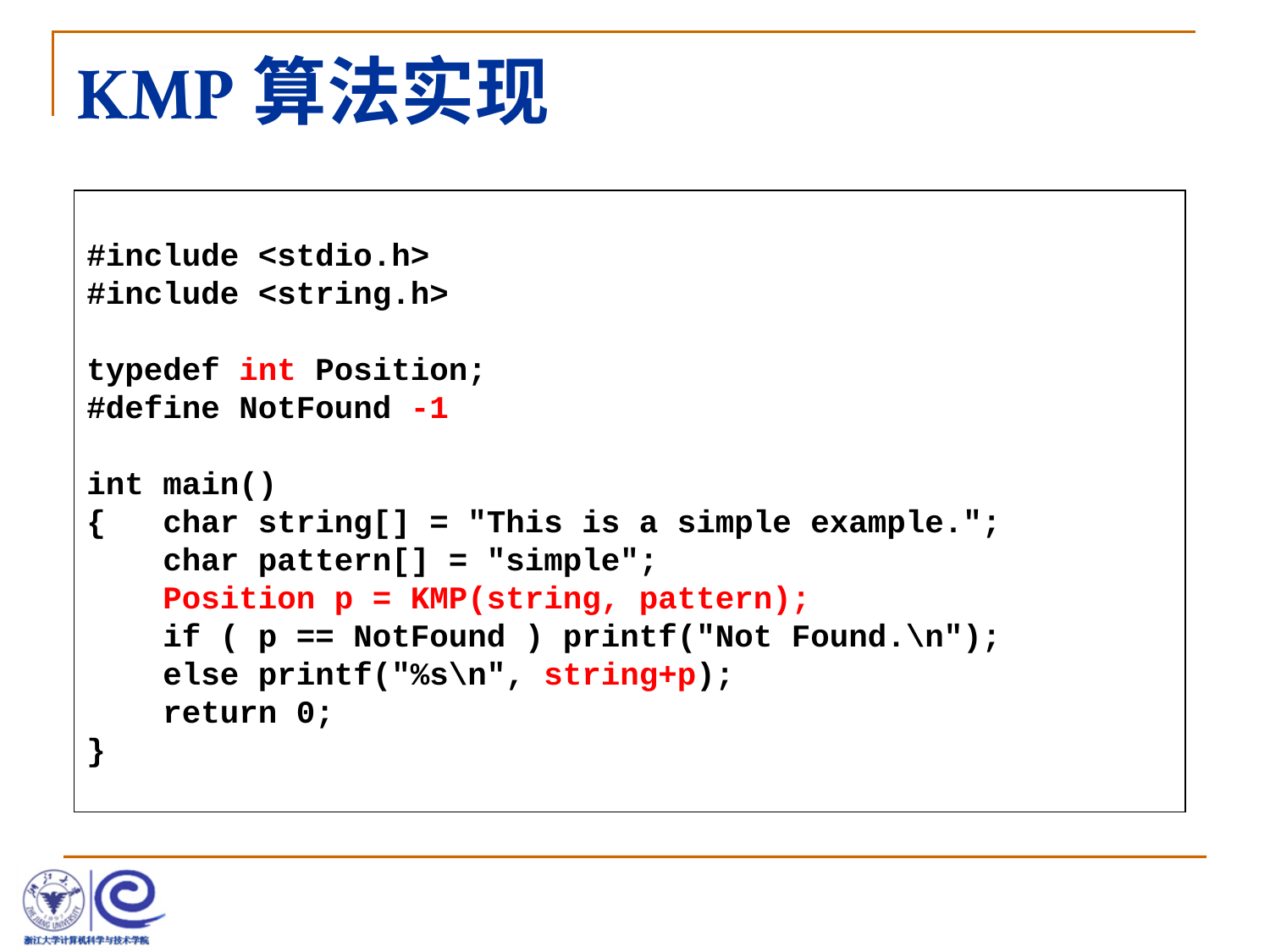

# KMP算法实现

#include <stdio.h>
#include <string.h>

typedef int Position;
#define NotFound -1

int main()
{   char string[] = "This is a simple example.";
    char pattern[] = "simple";
    Position p = KMP(string, pattern);
    if ( p == NotFound ) printf("Not Found.\n");
    else printf("%s\n", string+p);
    return 0;
}